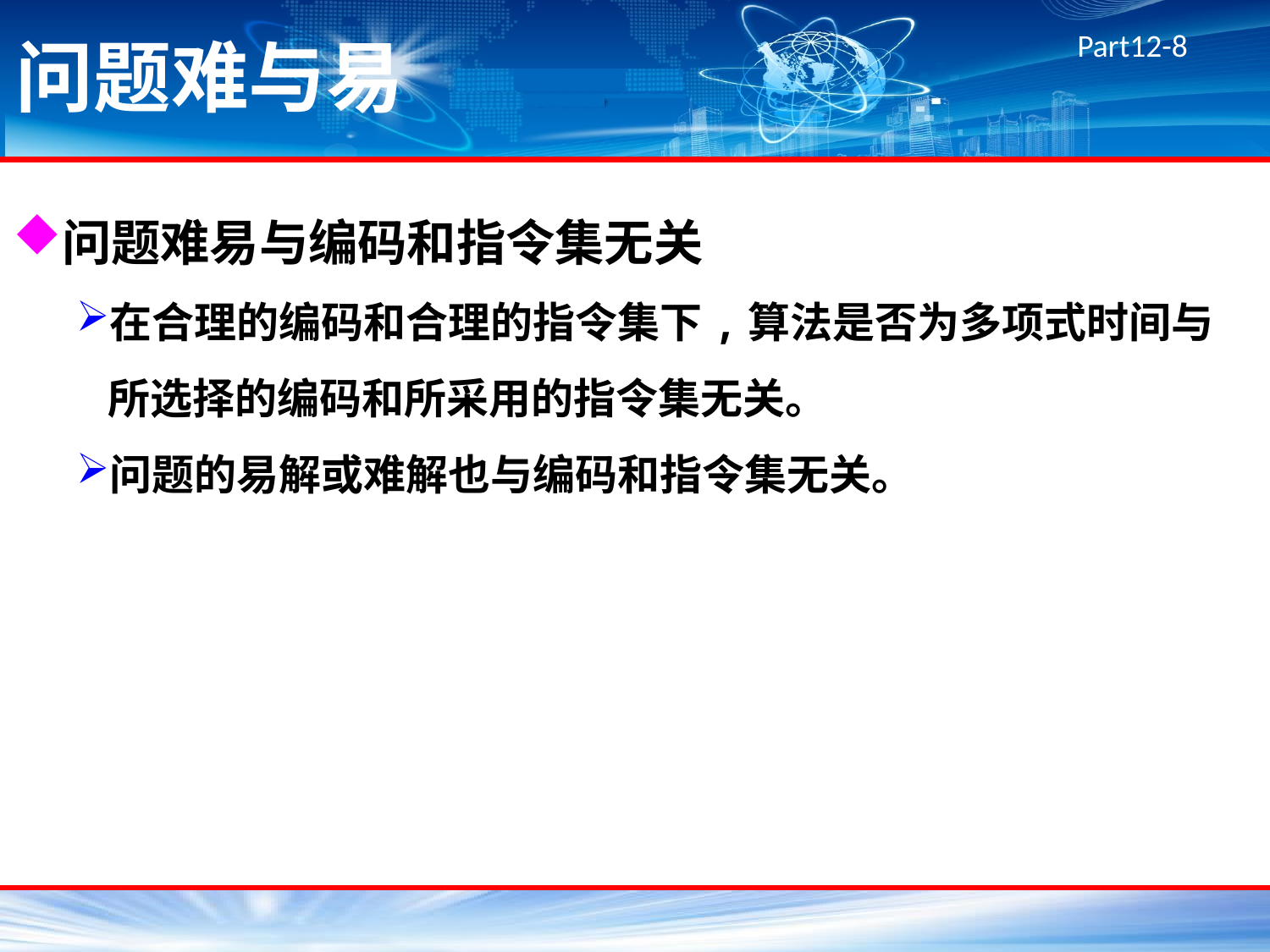

# 问题难与易
问题难易与编码和指令集无关
在合理的编码和合理的指令集下,算法是否为多项式时间与所选择的编码和所采用的指令集无关。
问题的易解或难解也与编码和指令集无关。